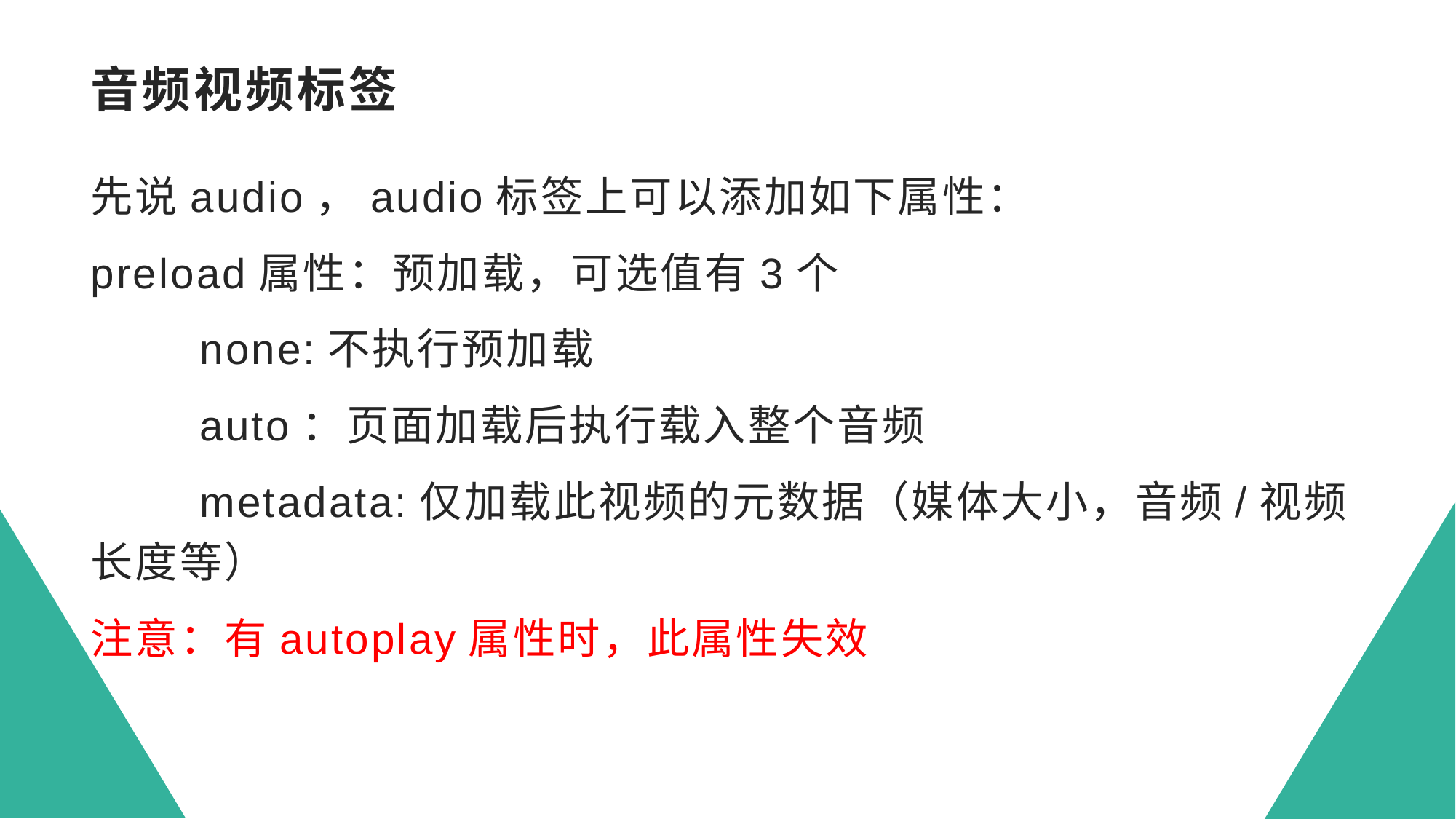

# 音频视频标签
先说audio，audio标签上可以添加如下属性：
preload属性：预加载，可选值有3个
	none:不执行预加载
	auto：页面加载后执行载入整个音频
	metadata:仅加载此视频的元数据（媒体大小，音频/视频长度等）
注意：有autoplay属性时，此属性失效